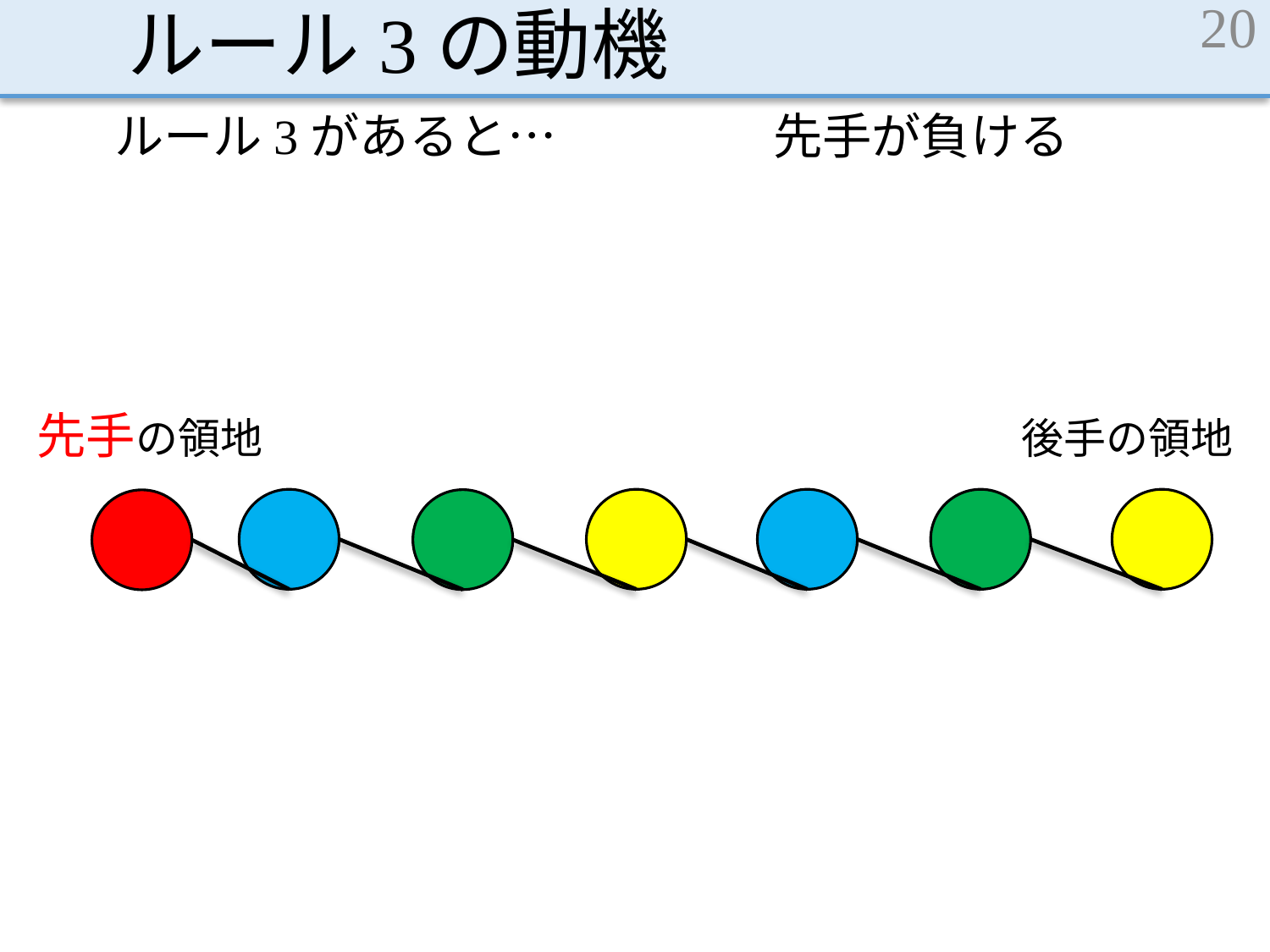

# ルール3の動機
20
ルール3があると…
先手が負ける
先手の領地
後手の領地